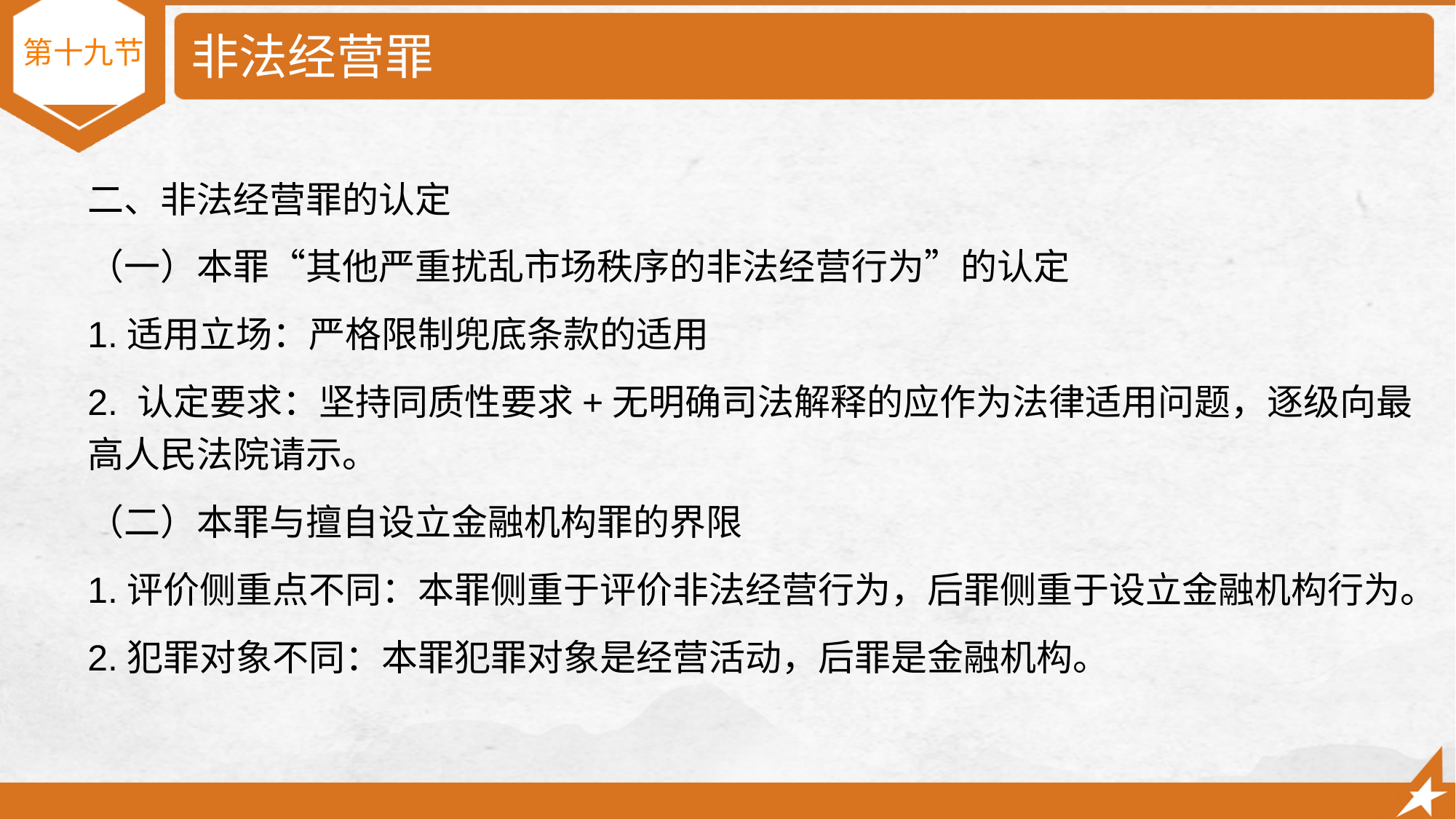

# 非法经营罪
 第十九节

二、非法经营罪的认定
（一）本罪“其他严重扰乱市场秩序的非法经营行为”的认定
1.适用立场：严格限制兜底条款的适用
2. 认定要求：坚持同质性要求+无明确司法解释的应作为法律适用问题，逐级向最高人民法院请示。
（二）本罪与擅自设立金融机构罪的界限
1.评价侧重点不同：本罪侧重于评价非法经营行为，后罪侧重于设立金融机构行为。
2.犯罪对象不同：本罪犯罪对象是经营活动，后罪是金融机构。